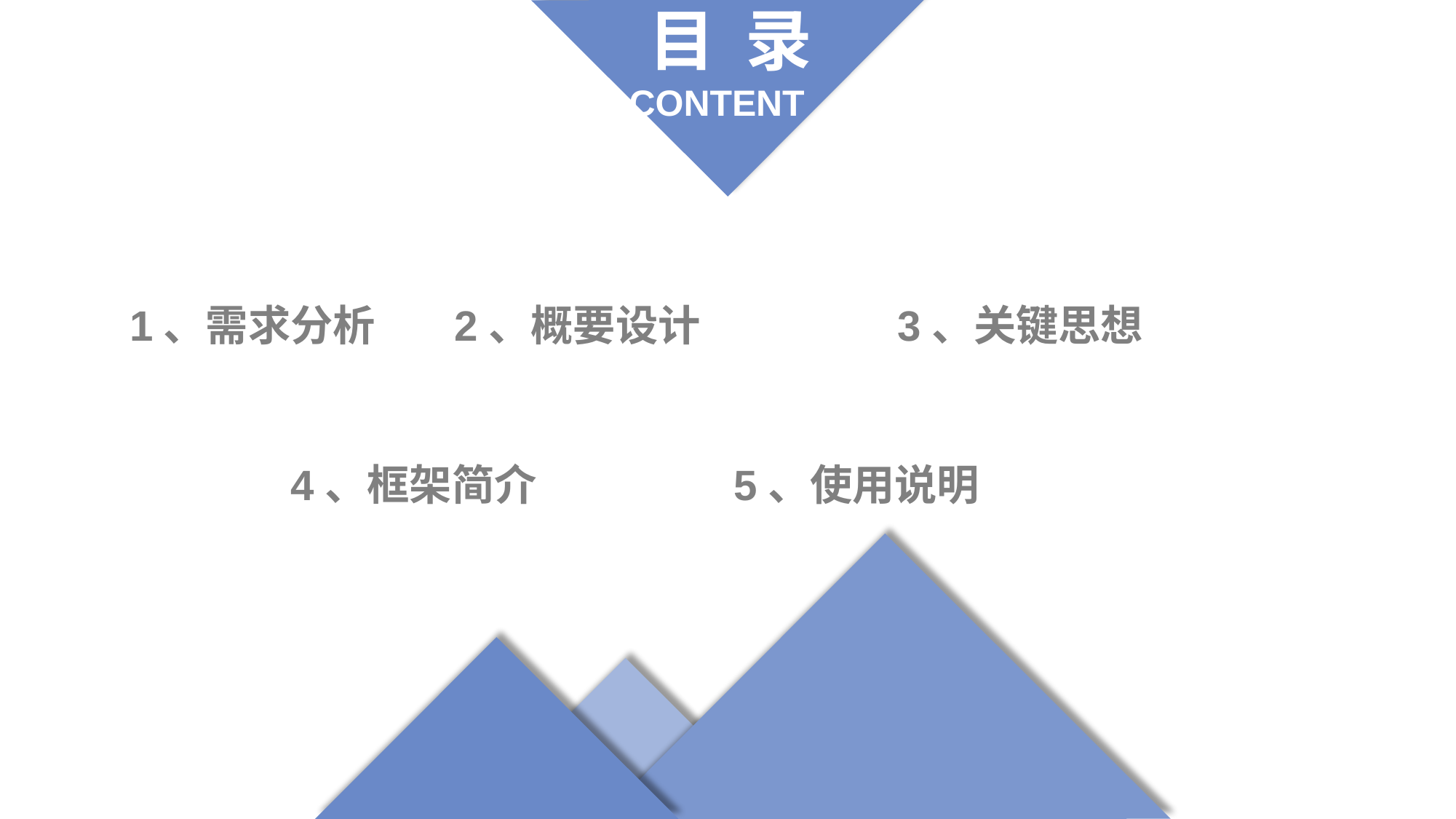

目  录
CONTENT
3、关键思想
1、需求分析
2、概要设计
5、使用说明
4、框架简介